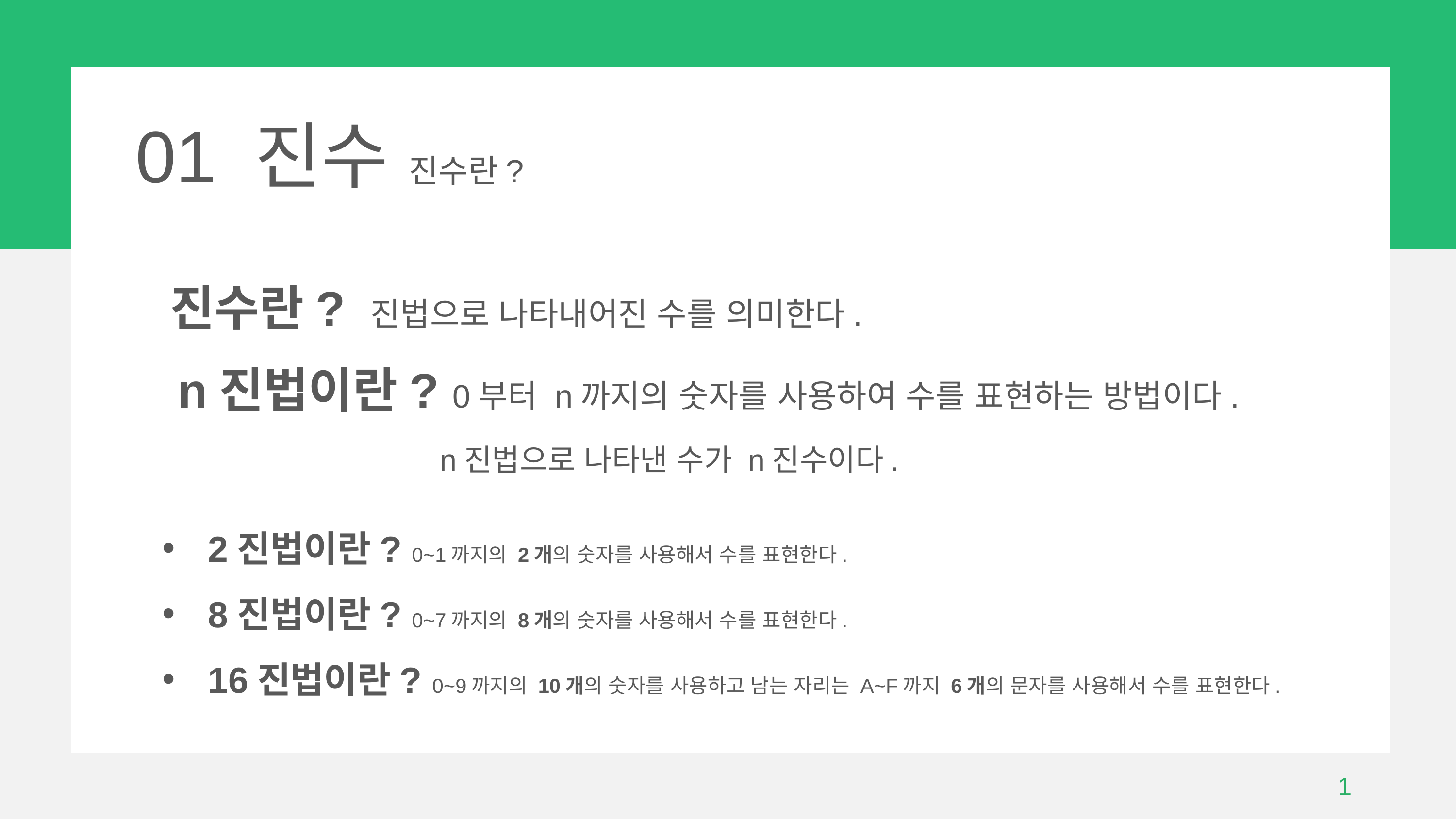

01 진수 진수란?
진수란? 진법으로 나타내어진 수를 의미한다.
n진법이란? 0부터 n까지의 숫자를 사용하여 수를 표현하는 방법이다.
n진법으로 나타낸 수가 n진수이다.
2진법이란? 0~1까지의 2개의 숫자를 사용해서 수를 표현한다.
8진법이란? 0~7까지의 8개의 숫자를 사용해서 수를 표현한다.
16진법이란? 0~9까지의 10개의 숫자를 사용하고 남는 자리는 A~F까지 6개의 문자를 사용해서 수를 표현한다.
1